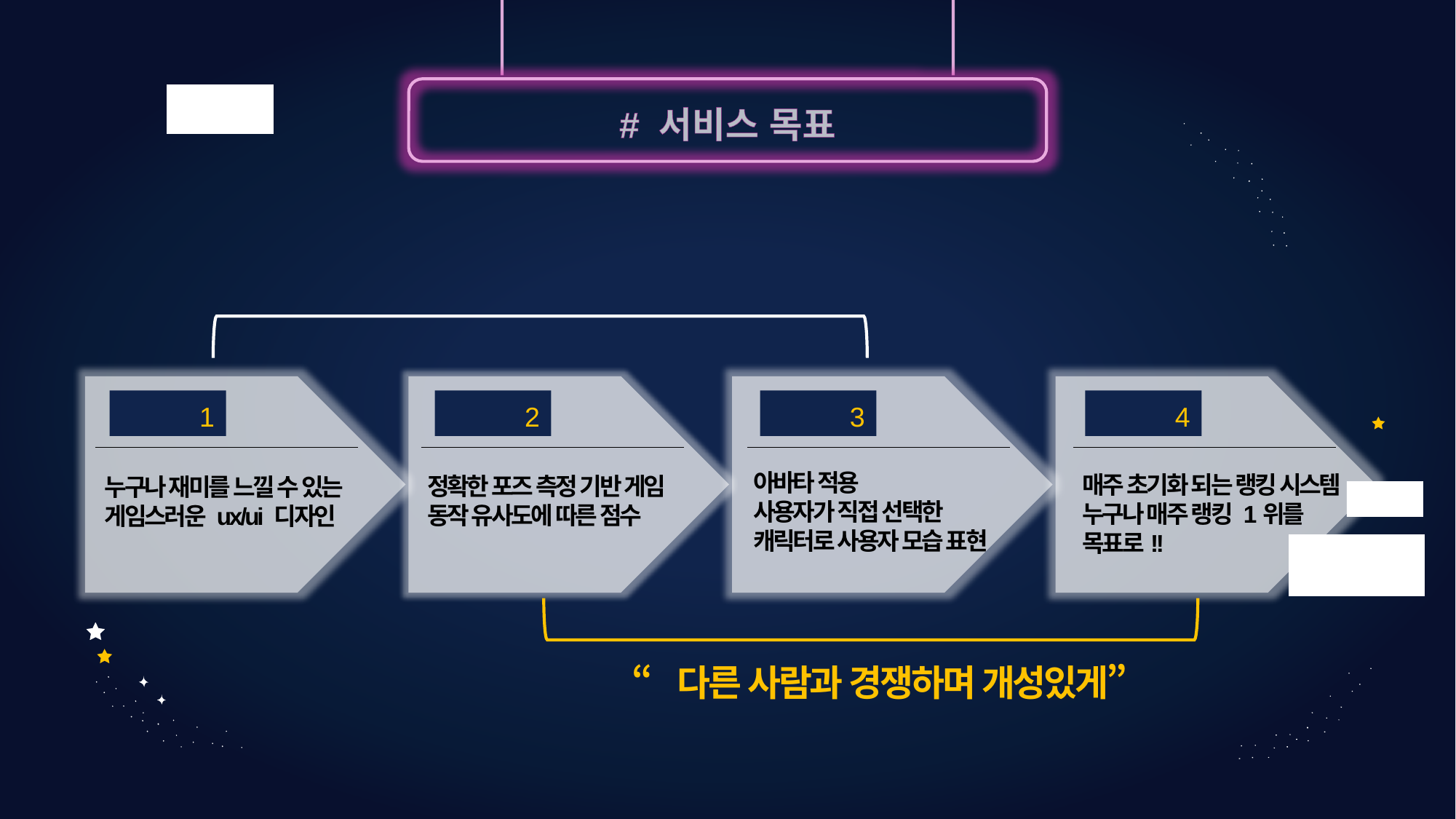

# 서비스 목표
“사용자가 재미있게 즐길 수 있도록”

STEP 1

STEP 2

STEP 3

STEP 4
아바타 적용
사용자가 직접 선택한
캐릭터로 사용자 모습 표현
매주 초기화 되는 랭킹 시스템
누구나 매주 랭킹 1위를
목표로!!
정확한 포즈 측정 기반 게임
동작 유사도에 따른 점수
누구나 재미를 느낄 수 있는
게임스러운 ux/ui 디자인
“다른 사람과 경쟁하며 개성있게”